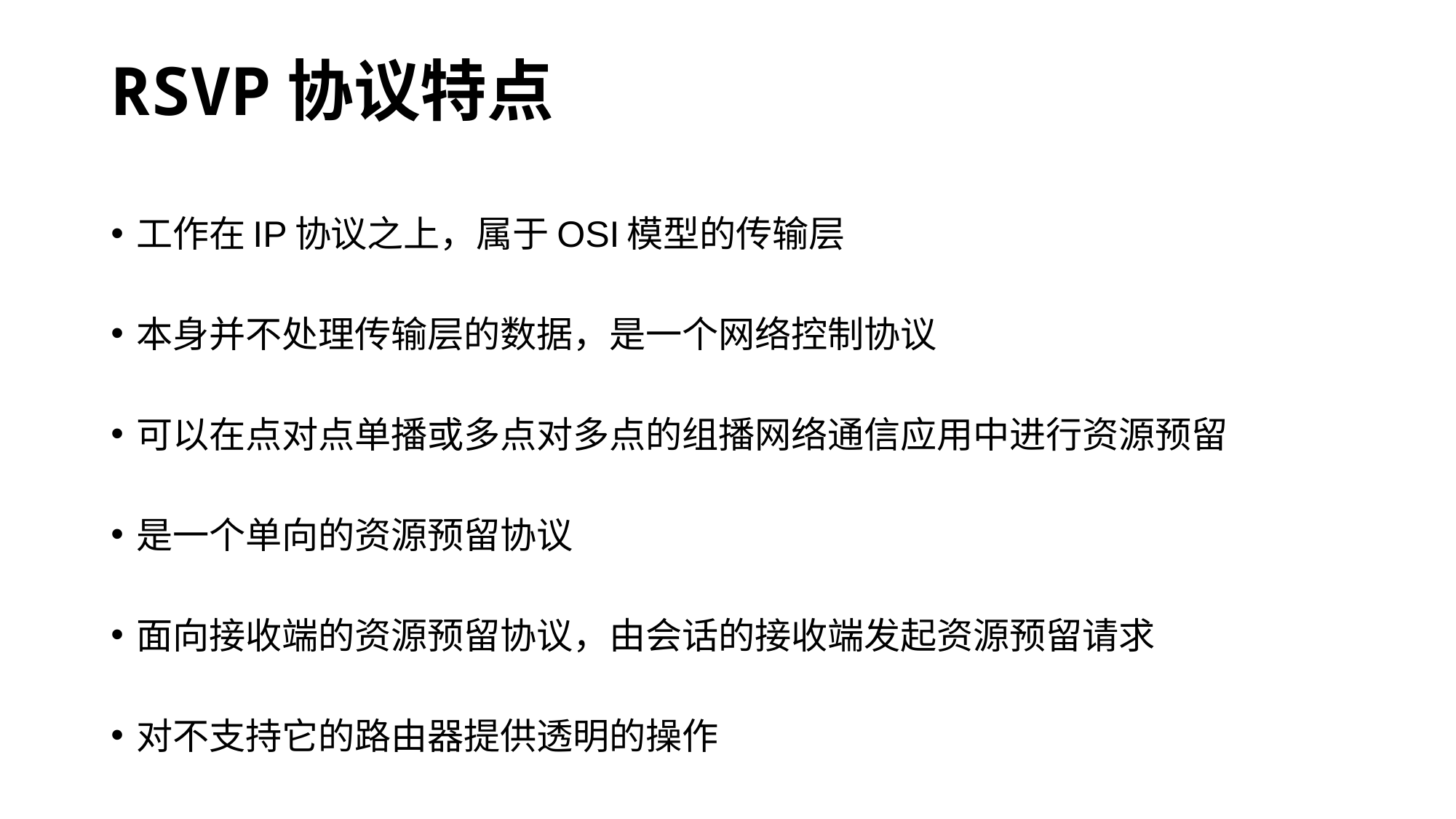

# RSVP协议特点
工作在IP协议之上，属于OSI模型的传输层
本身并不处理传输层的数据，是一个网络控制协议
可以在点对点单播或多点对多点的组播网络通信应用中进行资源预留
是一个单向的资源预留协议
面向接收端的资源预留协议，由会话的接收端发起资源预留请求
对不支持它的路由器提供透明的操作